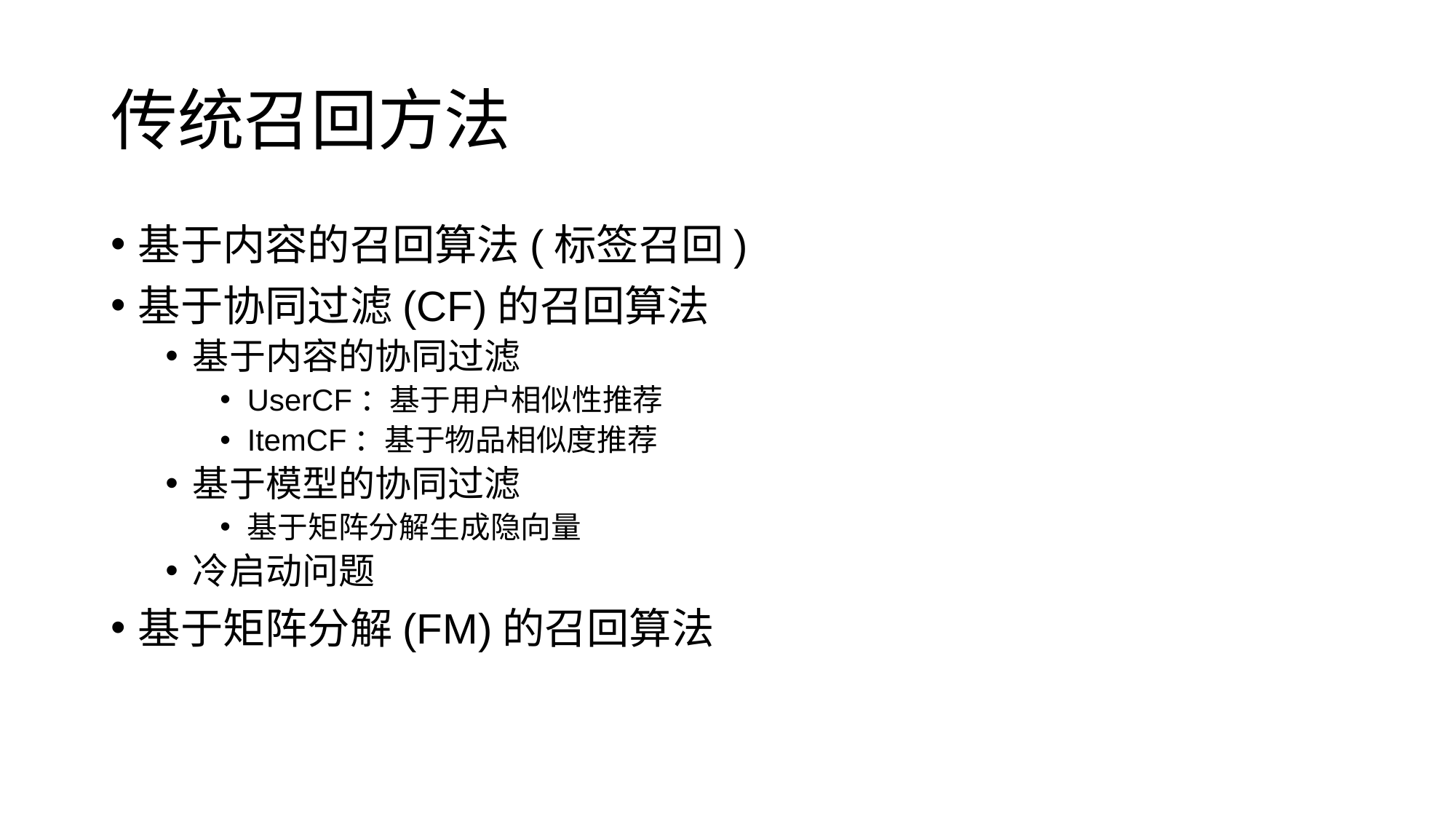

# 传统召回方法
基于内容的召回算法(标签召回)
基于协同过滤(CF)的召回算法
基于内容的协同过滤
UserCF：基于用户相似性推荐
ItemCF：基于物品相似度推荐
基于模型的协同过滤
基于矩阵分解生成隐向量
冷启动问题
基于矩阵分解(FM)的召回算法